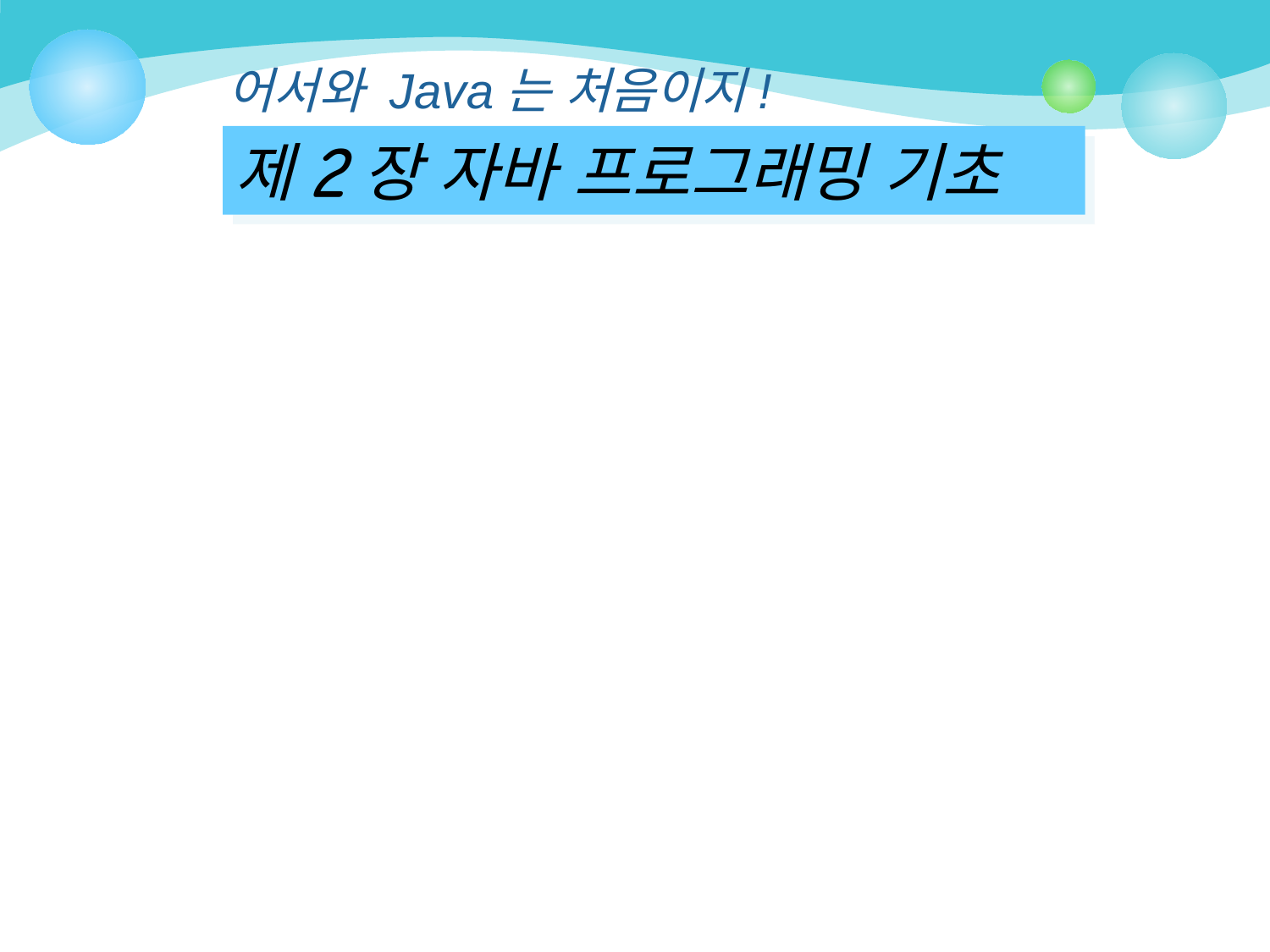

어서와 Java는 처음이지!
제2장 자바 프로그래밍 기초